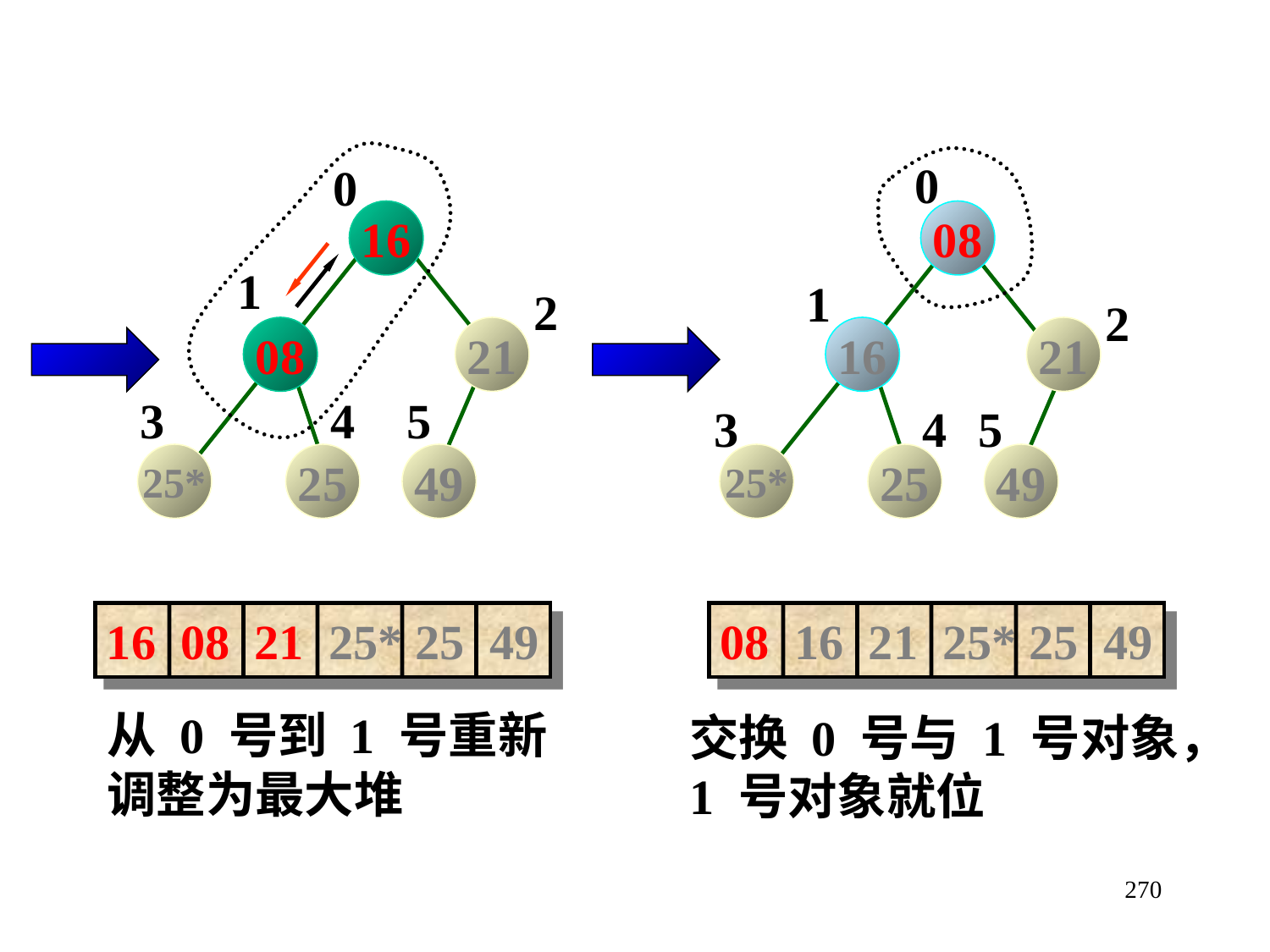

0
0
16
08

1

1
2
2
08
21
16
21

3
4
5
3
4
5
25*
25
49
25*
25
49
16  08  21  25* 25  49

08  16  21  25* 25  49

从 0 号到 1 号重新
调整为最大堆
交换 0 号与 1 号对象，
1 号对象就位
270